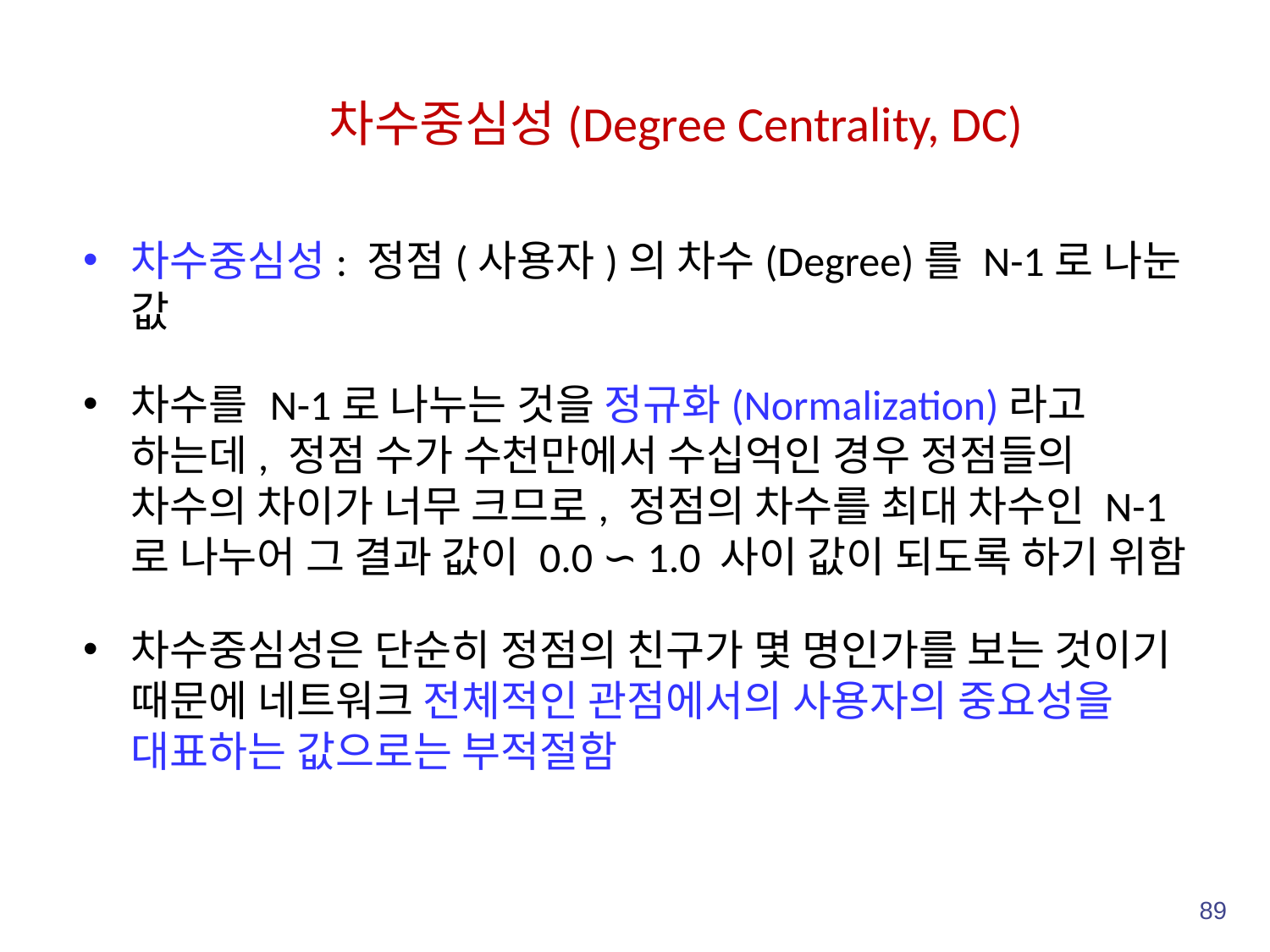

차수중심성(Degree Centrality, DC)
차수중심성: 정점(사용자)의 차수(Degree)를 N-1로 나눈 값
차수를 N-1로 나누는 것을 정규화(Normalization)라고 하는데, 정점 수가 수천만에서 수십억인 경우 정점들의 차수의 차이가 너무 크므로, 정점의 차수를 최대 차수인 N-1로 나누어 그 결과 값이 0.0 ∽ 1.0 사이 값이 되도록 하기 위함
차수중심성은 단순히 정점의 친구가 몇 명인가를 보는 것이기 때문에 네트워크 전체적인 관점에서의 사용자의 중요성을 대표하는 값으로는 부적절함
89